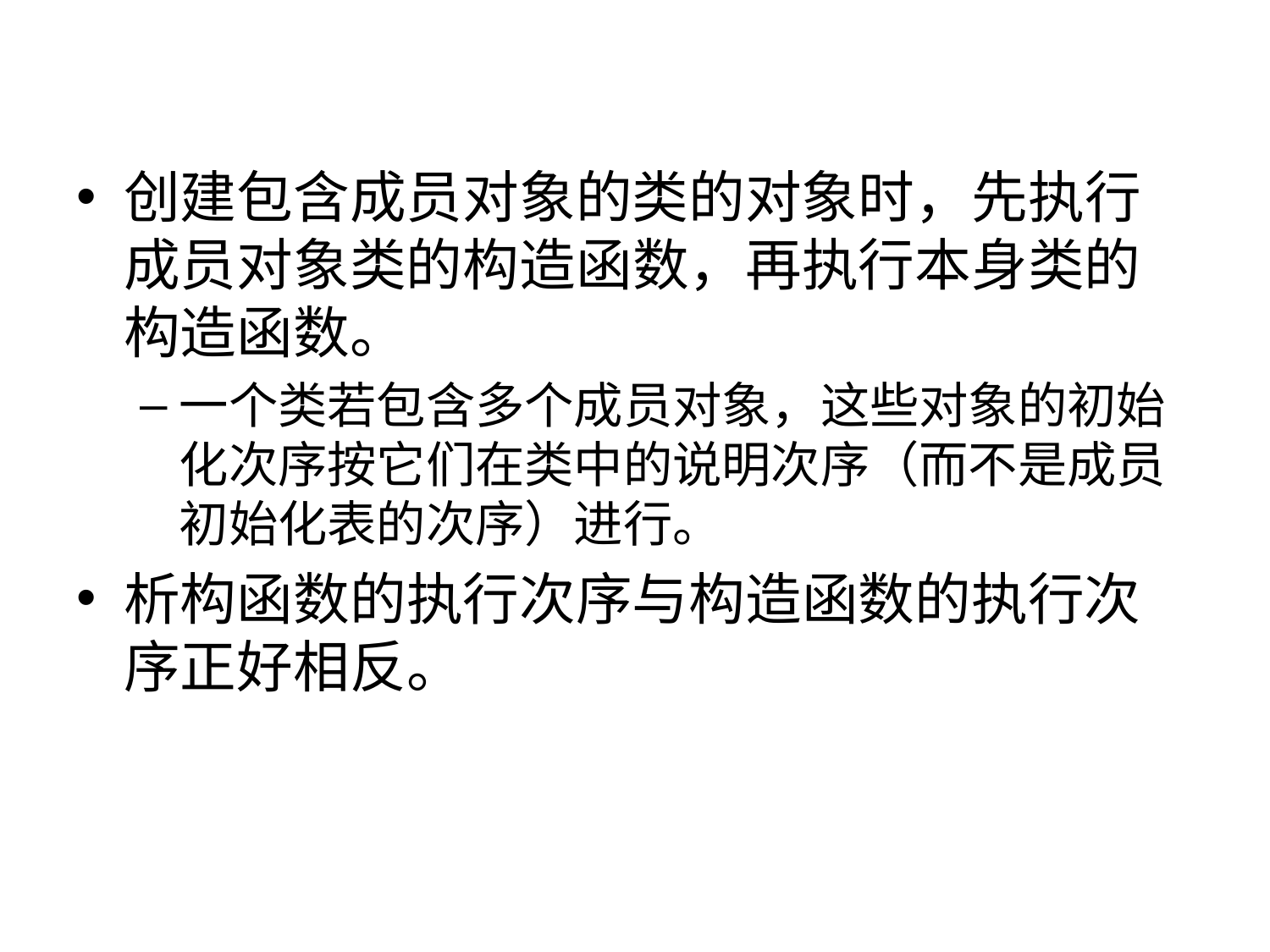

创建包含成员对象的类的对象时，先执行成员对象类的构造函数，再执行本身类的构造函数。
一个类若包含多个成员对象，这些对象的初始化次序按它们在类中的说明次序（而不是成员初始化表的次序）进行。
析构函数的执行次序与构造函数的执行次序正好相反。